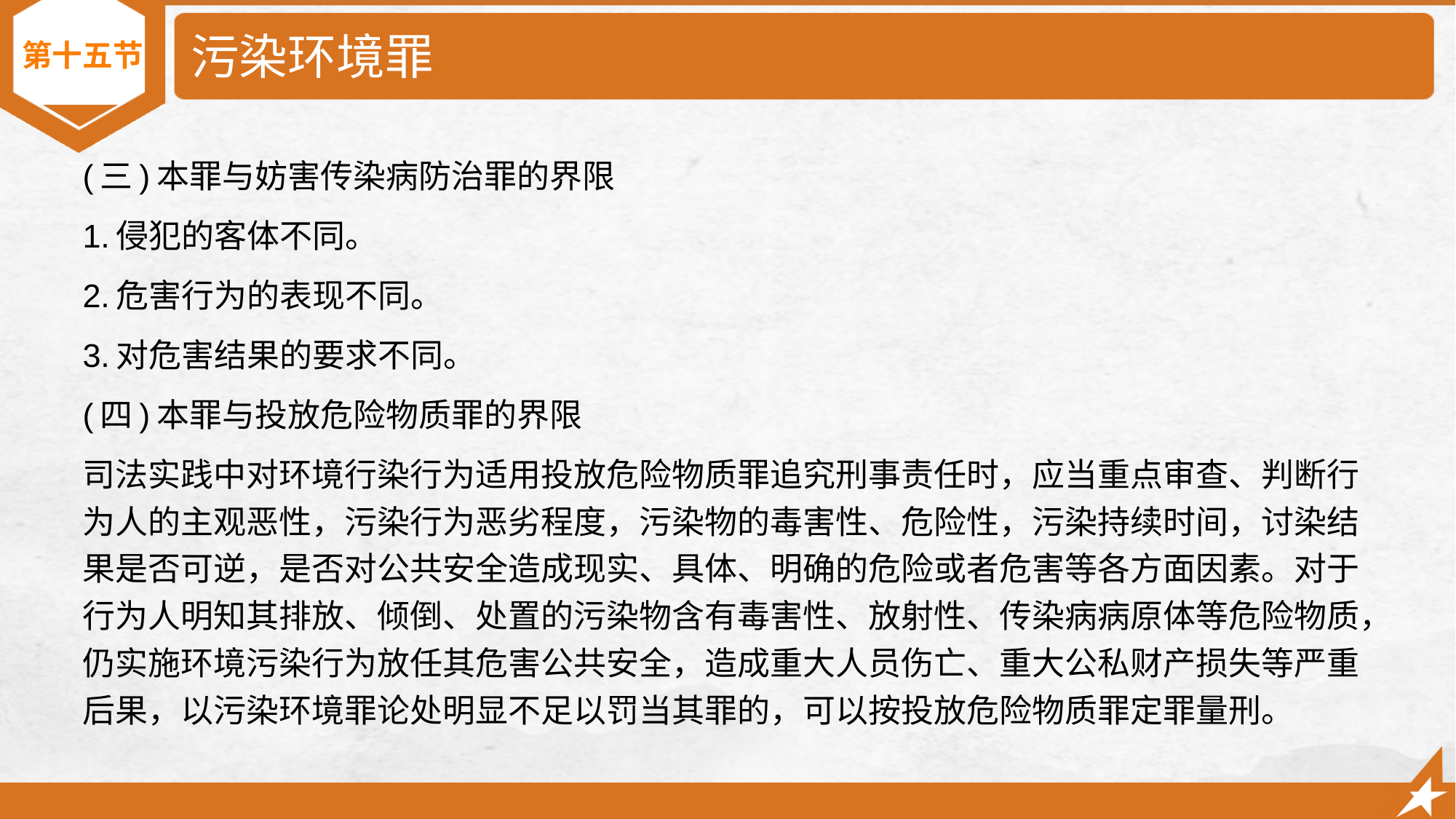

# 污染环境罪
第十五节
(三)本罪与妨害传染病防治罪的界限
1.侵犯的客体不同。
2.危害行为的表现不同。
3.对危害结果的要求不同。
(四)本罪与投放危险物质罪的界限
司法实践中对环境行染行为适用投放危险物质罪追究刑事责任时，应当重点审查、判断行为人的主观恶性，污染行为恶劣程度，污染物的毒害性、危险性，污染持续时间，讨染结果是否可逆，是否对公共安全造成现实、具体、明确的危险或者危害等各方面因素。对于行为人明知其排放、倾倒、处置的污染物含有毒害性、放射性、传染病病原体等危险物质，仍实施环境污染行为放任其危害公共安全，造成重大人员伤亡、重大公私财产损失等严重后果，以污染环境罪论处明显不足以罚当其罪的，可以按投放危险物质罪定罪量刑。